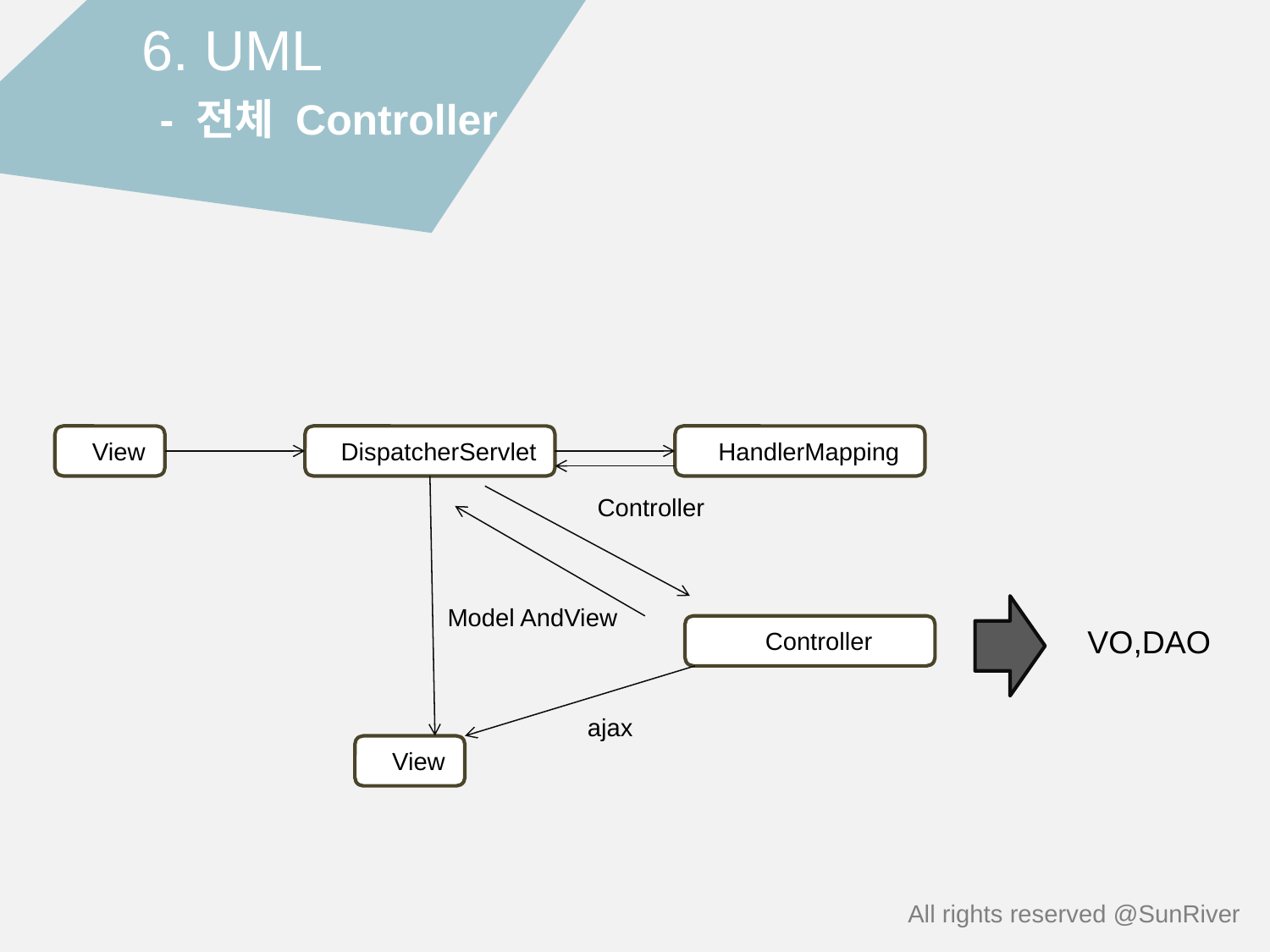

6. UML
- 전체 Controller
DView
DDispatcherServlet
DHandlerMapping
Controller
Model AndView

DController
VO,DAO
ajax
DView